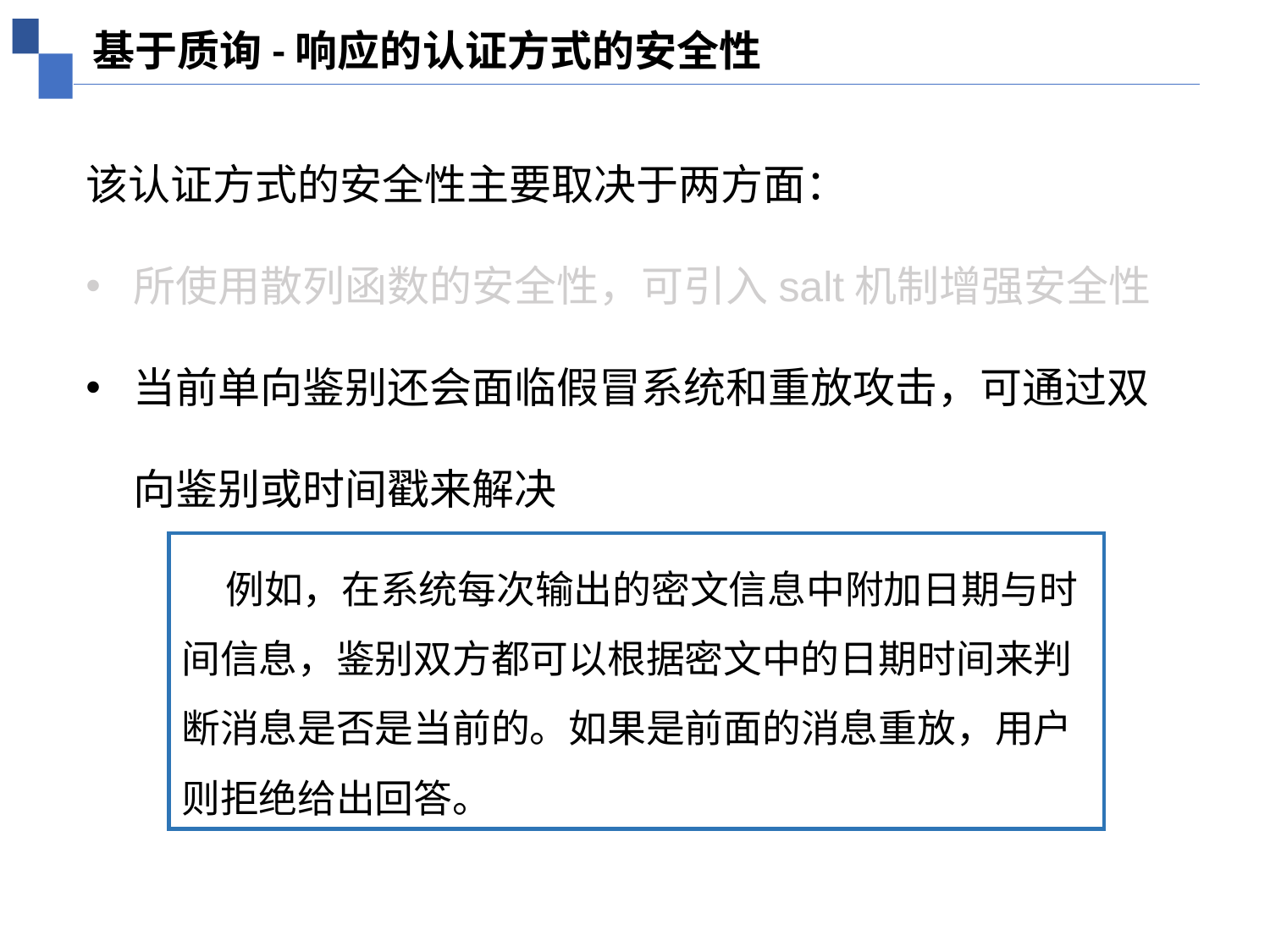

基于质询-响应的认证方式的安全性
该认证方式的安全性主要取决于两方面：
所使用散列函数的安全性，可引入salt机制增强安全性
当前单向鉴别还会面临假冒系统和重放攻击，可通过双向鉴别或时间戳来解决
    例如，在系统每次输出的密文信息中附加日期与时间信息，鉴别双方都可以根据密文中的日期时间来判断消息是否是当前的。如果是前面的消息重放，用户则拒绝给出回答。
16